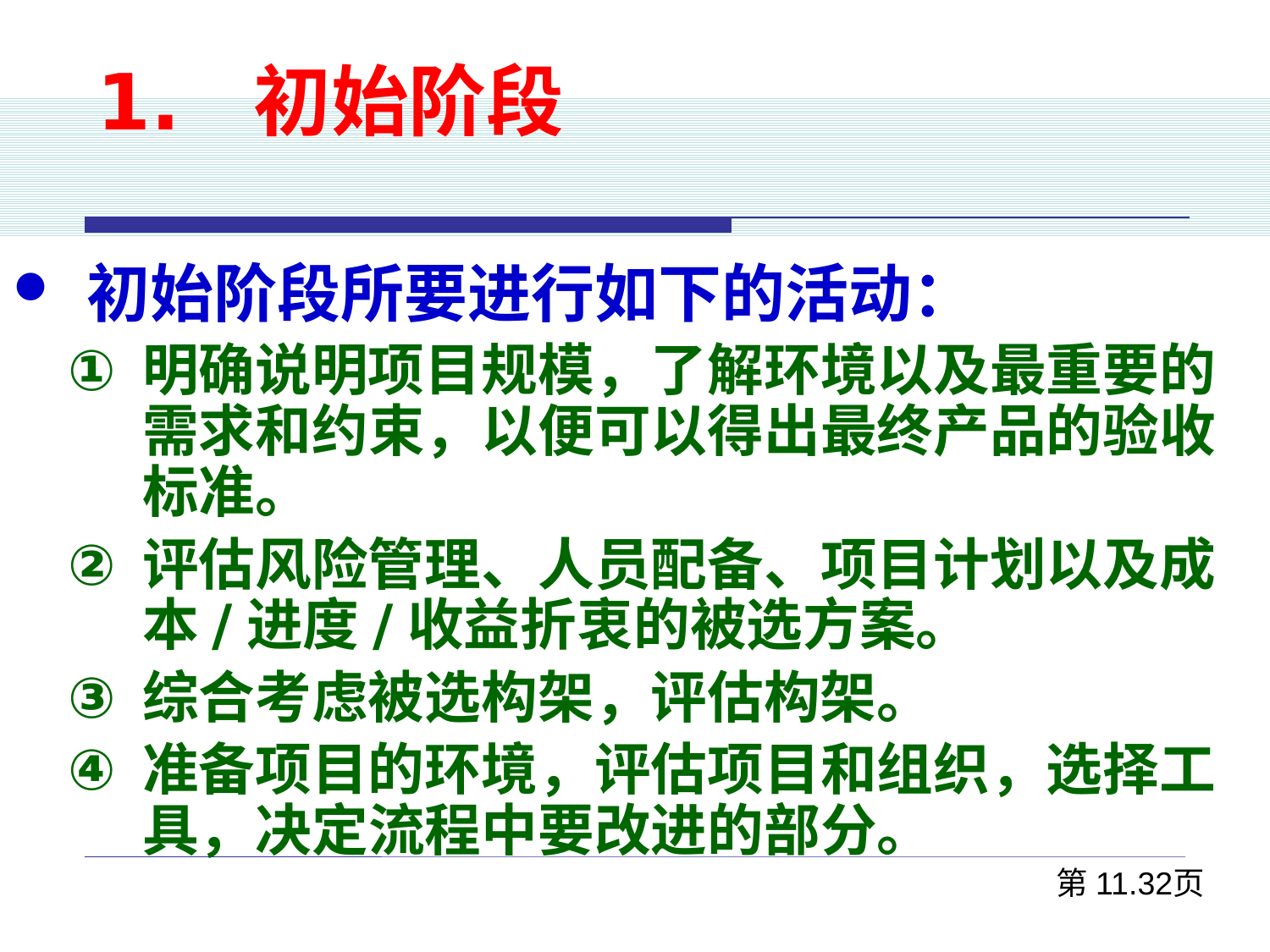

1.  初始阶段
初始阶段所要进行如下的活动：
明确说明项目规模，了解环境以及最重要的需求和约束，以便可以得出最终产品的验收标准。
评估风险管理、人员配备、项目计划以及成本/进度/收益折衷的被选方案。
综合考虑被选构架，评估构架。
准备项目的环境，评估项目和组织，选择工具，决定流程中要改进的部分。
第11.32页